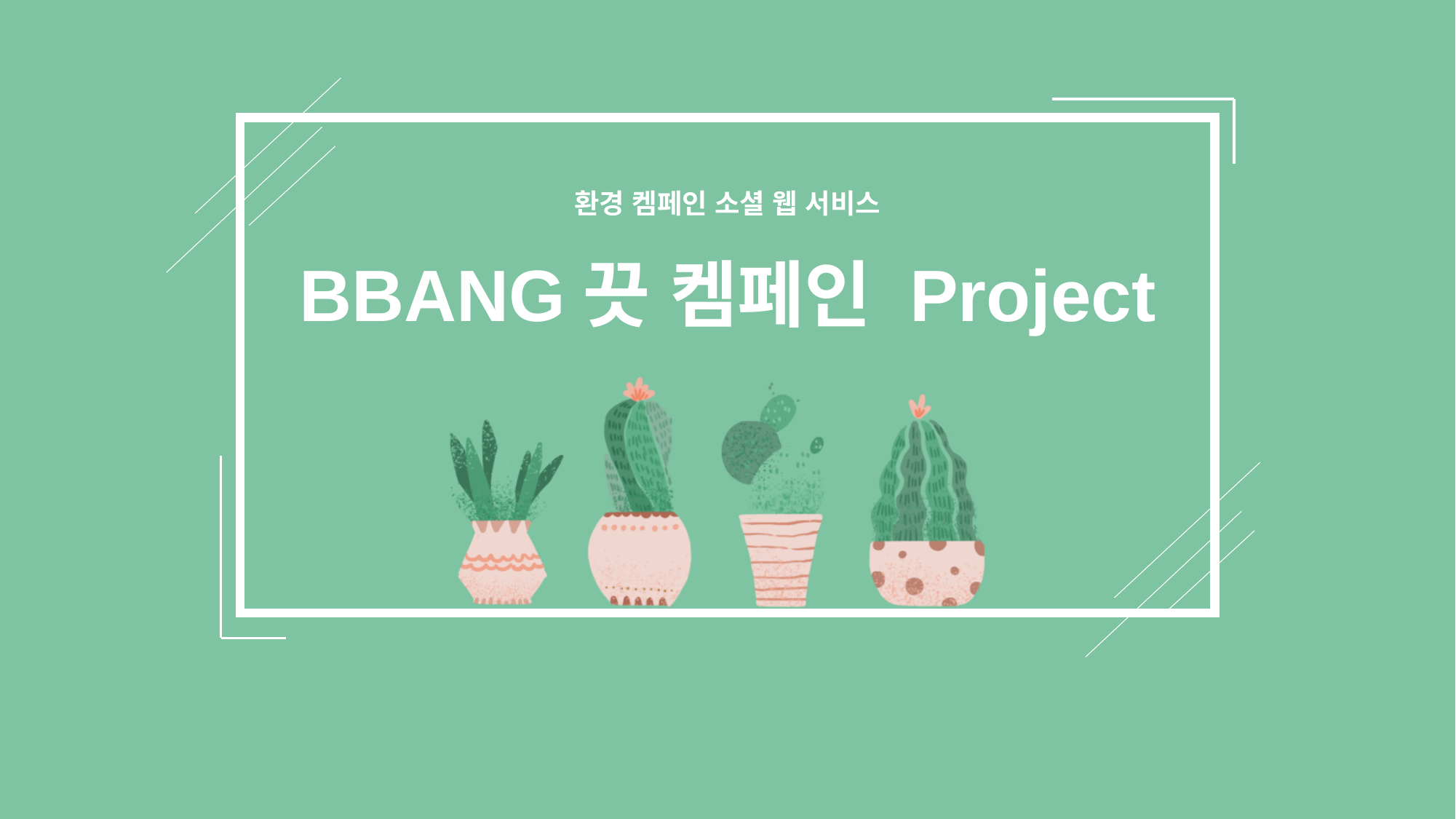

환경 켐페인 소셜 웹 서비스
# BBANG끗 켐페인 Project